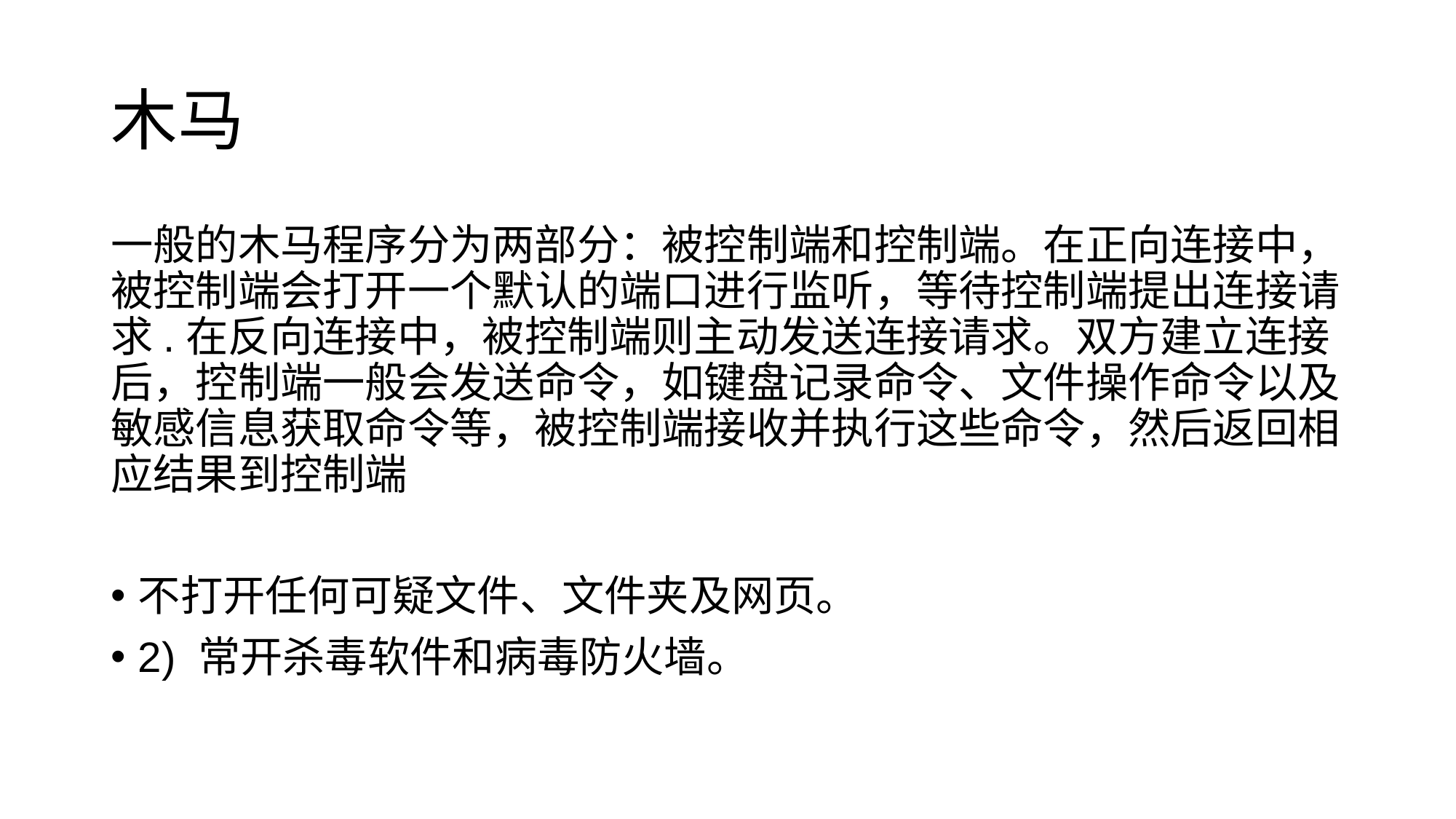

# 木马
一般的木马程序分为两部分：被控制端和控制端。在正向连接中，被控制端会打开一个默认的端口进行监听，等待控制端提出连接请求.在反向连接中，被控制端则主动发送连接请求。双方建立连接后，控制端一般会发送命令，如键盘记录命令、文件操作命令以及敏感信息获取命令等，被控制端接收并执行这些命令，然后返回相应结果到控制端

不打开任何可疑文件、文件夹及网页。
2) 常开杀毒软件和病毒防火墙。